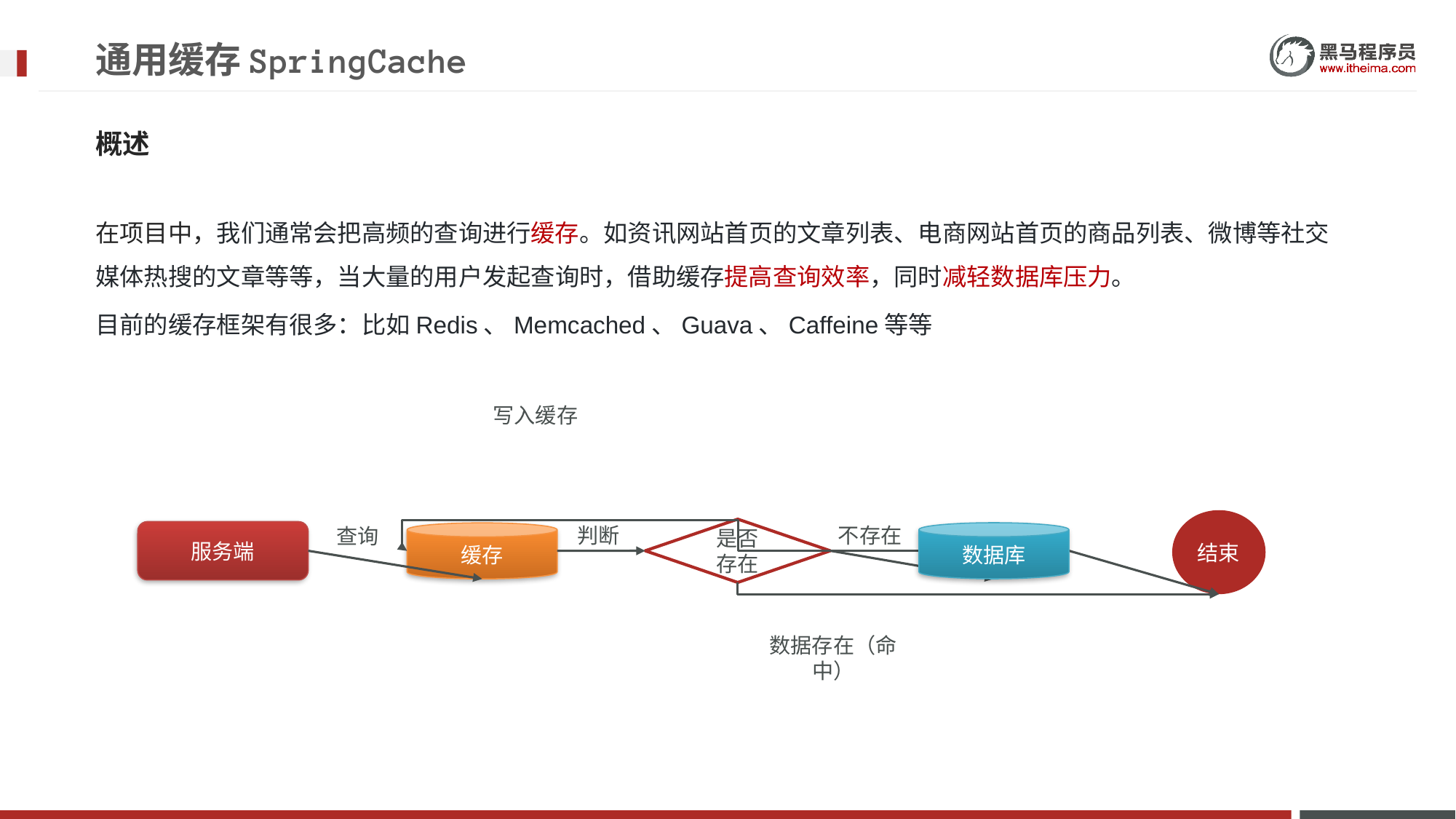

# 通用缓存SpringCache
概述
在项目中，我们通常会把高频的查询进行缓存。如资讯网站首页的文章列表、电商网站首页的商品列表、微博等社交媒体热搜的文章等等，当大量的用户发起查询时，借助缓存提高查询效率，同时减轻数据库压力。
目前的缓存框架有很多：比如Redis、Memcached、Guava、Caffeine等等
写入缓存
结束
判断
不存在
查询
是否
存在
服务端
数据库
缓存
数据存在（命中）